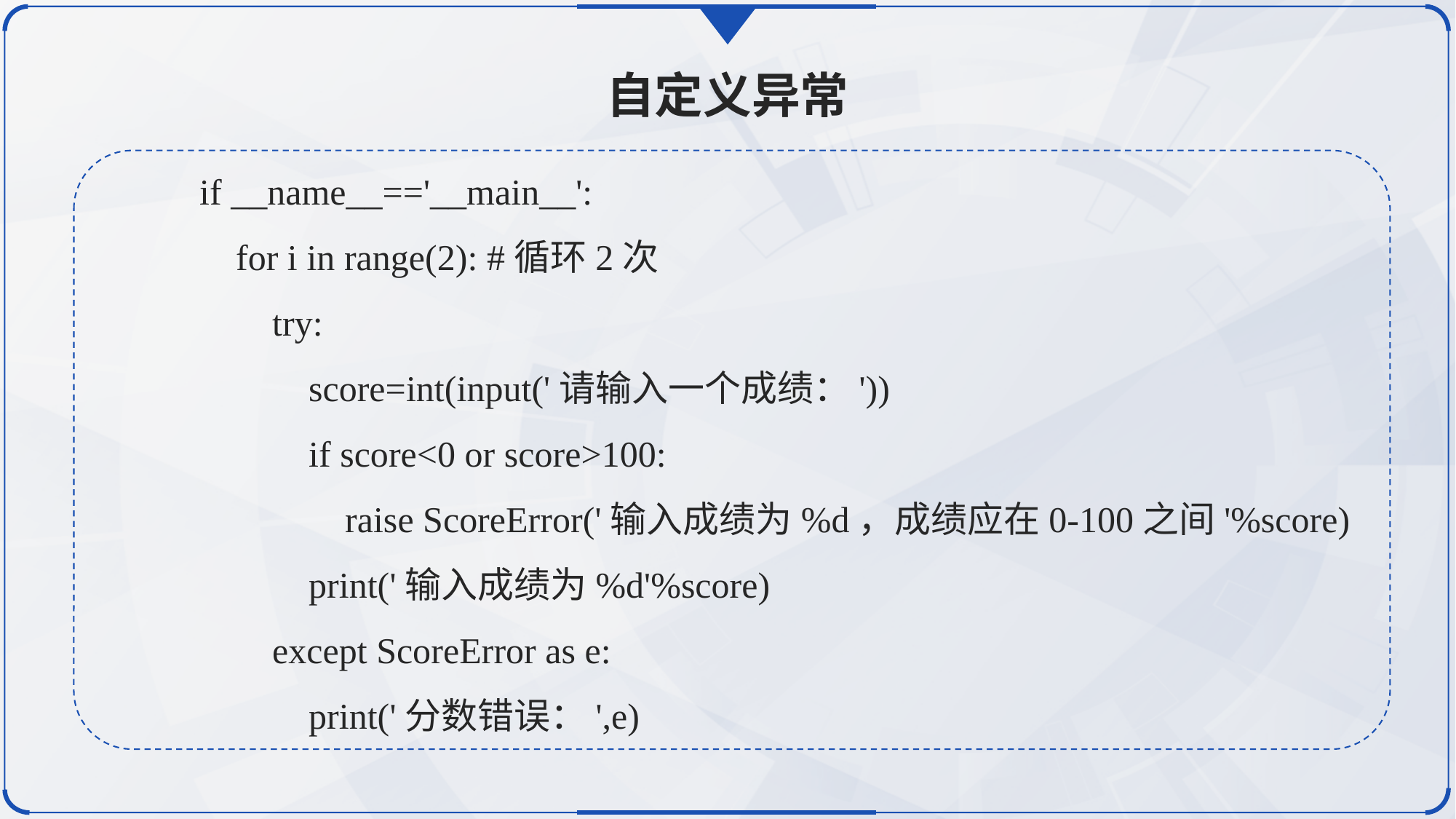

自定义异常
if __name__=='__main__':
    for i in range(2): #循环2次
        try:
            score=int(input('请输入一个成绩：'))
            if score<0 or score>100:
                raise ScoreError('输入成绩为%d，成绩应在0-100之间'%score)
            print('输入成绩为%d'%score)
        except ScoreError as e:
            print('分数错误：',e)